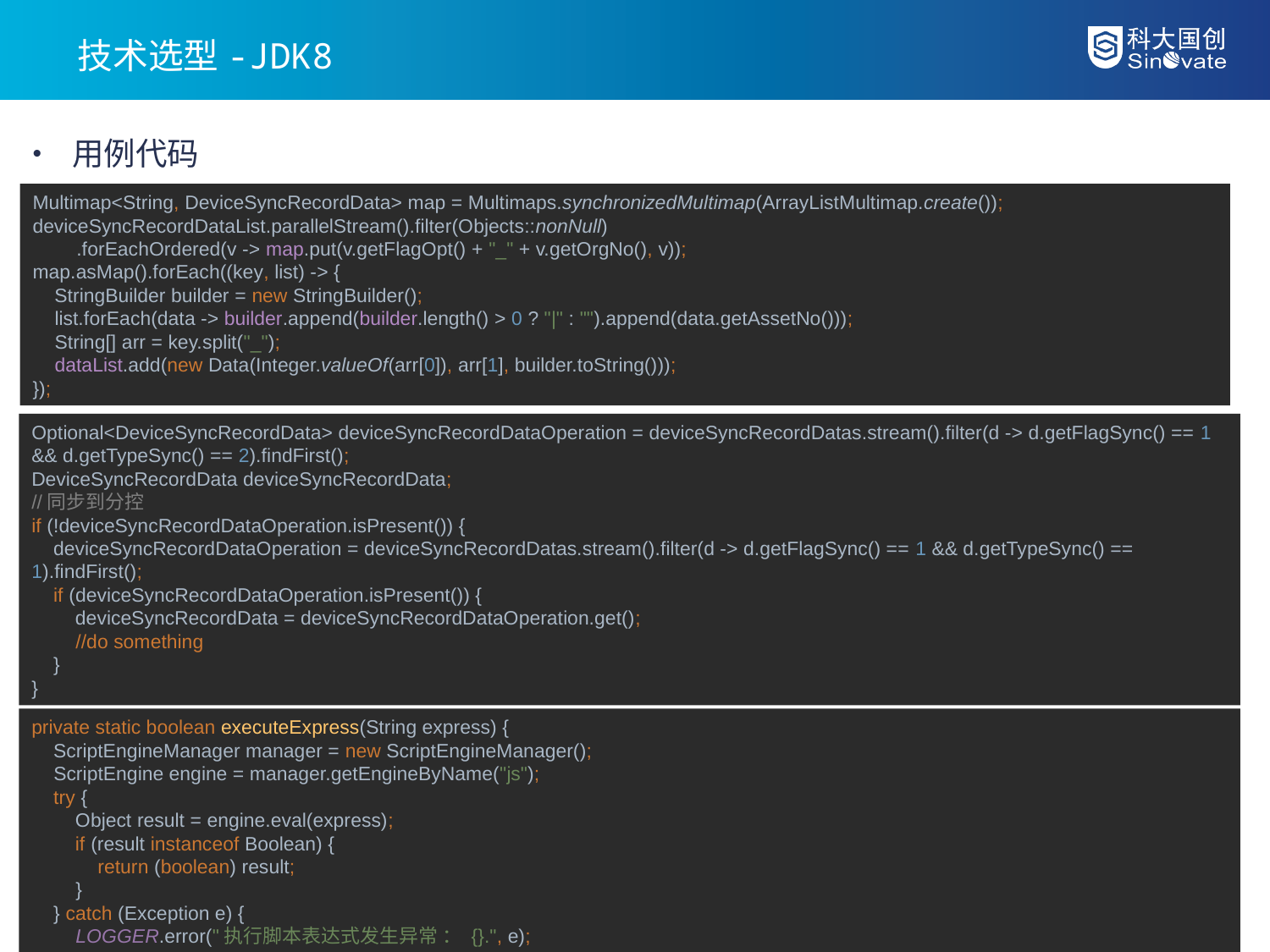

技术选型-JDK8
用例代码

Multimap<String, DeviceSyncRecordData> map = Multimaps.synchronizedMultimap(ArrayListMultimap.create());
deviceSyncRecordDataList.parallelStream().filter(Objects::nonNull)
        .forEachOrdered(v -> map.put(v.getFlagOpt() + "_" + v.getOrgNo(), v));
map.asMap().forEach((key, list) -> {
    StringBuilder builder = new StringBuilder();
    list.forEach(data -> builder.append(builder.length() > 0 ? "|" : "").append(data.getAssetNo()));
    String[] arr = key.split("_");
    dataList.add(new Data(Integer.valueOf(arr[0]), arr[1], builder.toString()));
});
Optional<DeviceSyncRecordData> deviceSyncRecordDataOperation = deviceSyncRecordDatas.stream().filter(d -> d.getFlagSync() == 1 && d.getTypeSync() == 2).findFirst();
DeviceSyncRecordData deviceSyncRecordData;
//同步到分控
if (!deviceSyncRecordDataOperation.isPresent()) {
    deviceSyncRecordDataOperation = deviceSyncRecordDatas.stream().filter(d -> d.getFlagSync() == 1 && d.getTypeSync() == 1).findFirst();
    if (deviceSyncRecordDataOperation.isPresent()) {
        deviceSyncRecordData = deviceSyncRecordDataOperation.get();
        //do something
    }
}
private static boolean executeExpress(String express) {
    ScriptEngineManager manager = new ScriptEngineManager();
    ScriptEngine engine = manager.getEngineByName("js");
    try {
        Object result = engine.eval(express);
        if (result instanceof Boolean) {
            return (boolean) result;
        }
    } catch (Exception e) {
        LOGGER.error("执行脚本表达式发生异常 ： {}.", e);
    }
    return false;
}